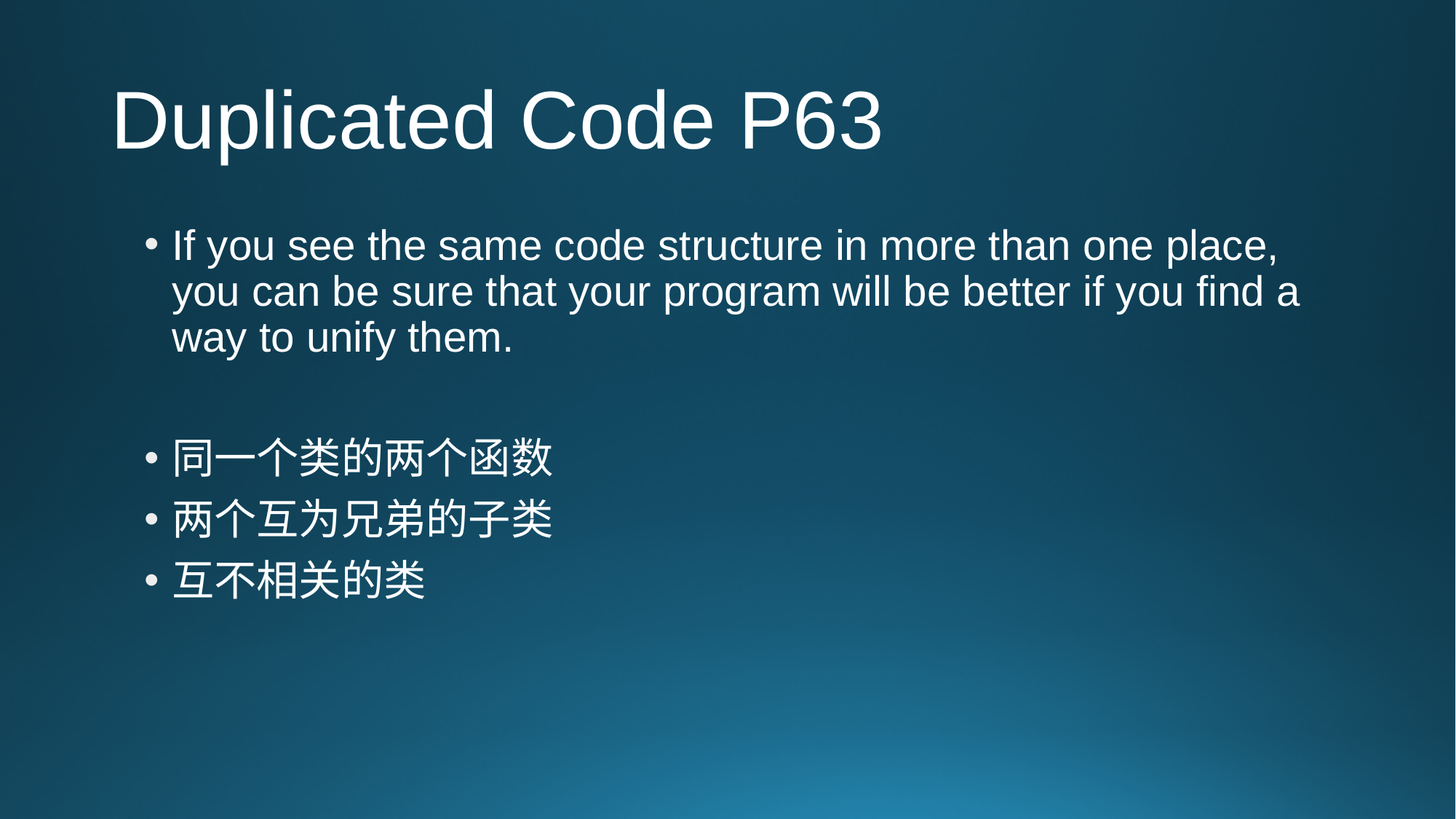

# Duplicated Code P63
If you see the same code structure in more than one place, you can be sure that your program will be better if you find a way to unify them.

同一个类的两个函数
两个互为兄弟的子类
互不相关的类